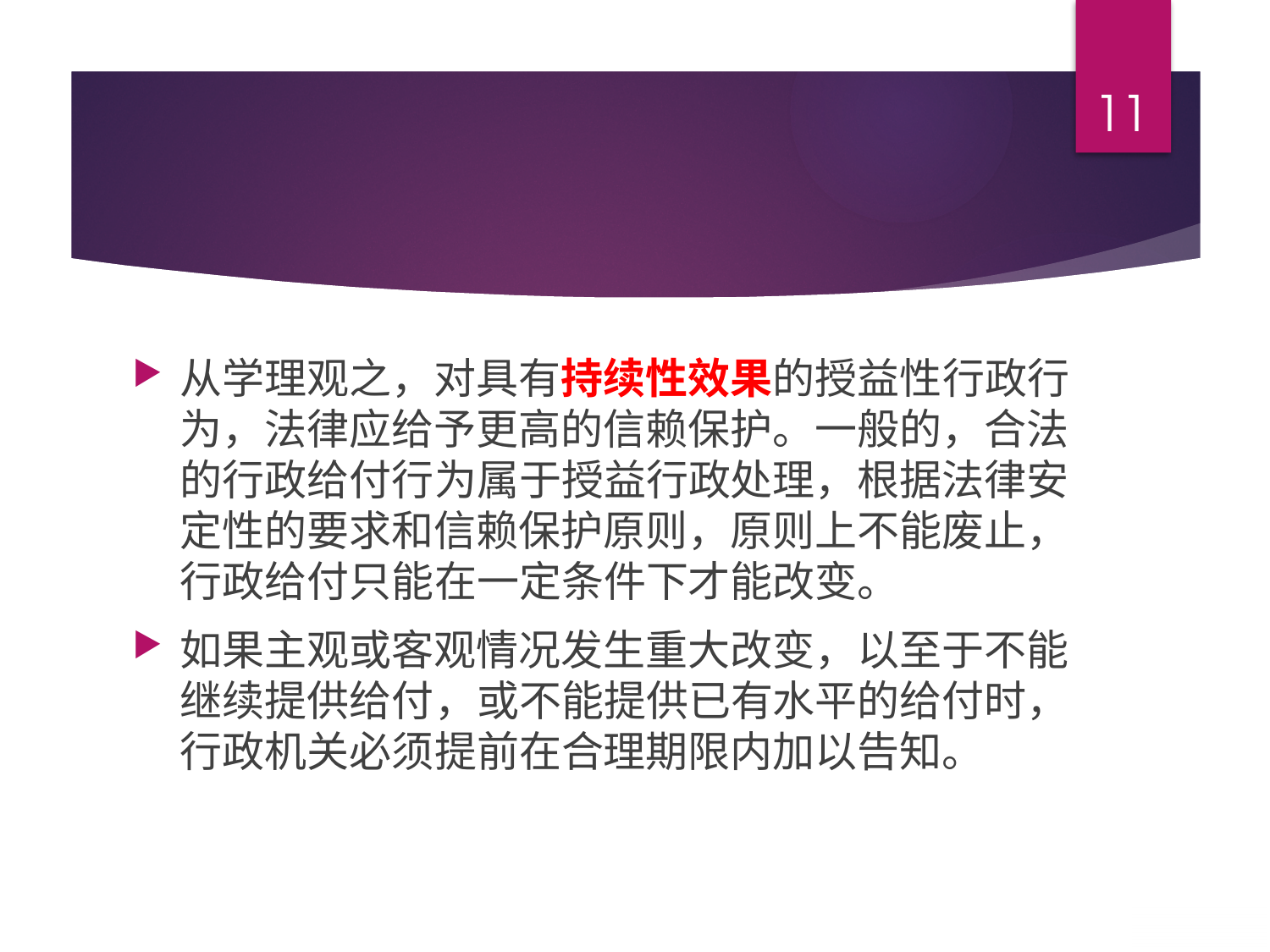

11
#
从学理观之，对具有持续性效果的授益性行政行为，法律应给予更高的信赖保护。一般的，合法的行政给付行为属于授益行政处理，根据法律安定性的要求和信赖保护原则，原则上不能废止，行政给付只能在一定条件下才能改变。
如果主观或客观情况发生重大改变，以至于不能继续提供给付，或不能提供已有水平的给付时，行政机关必须提前在合理期限内加以告知。